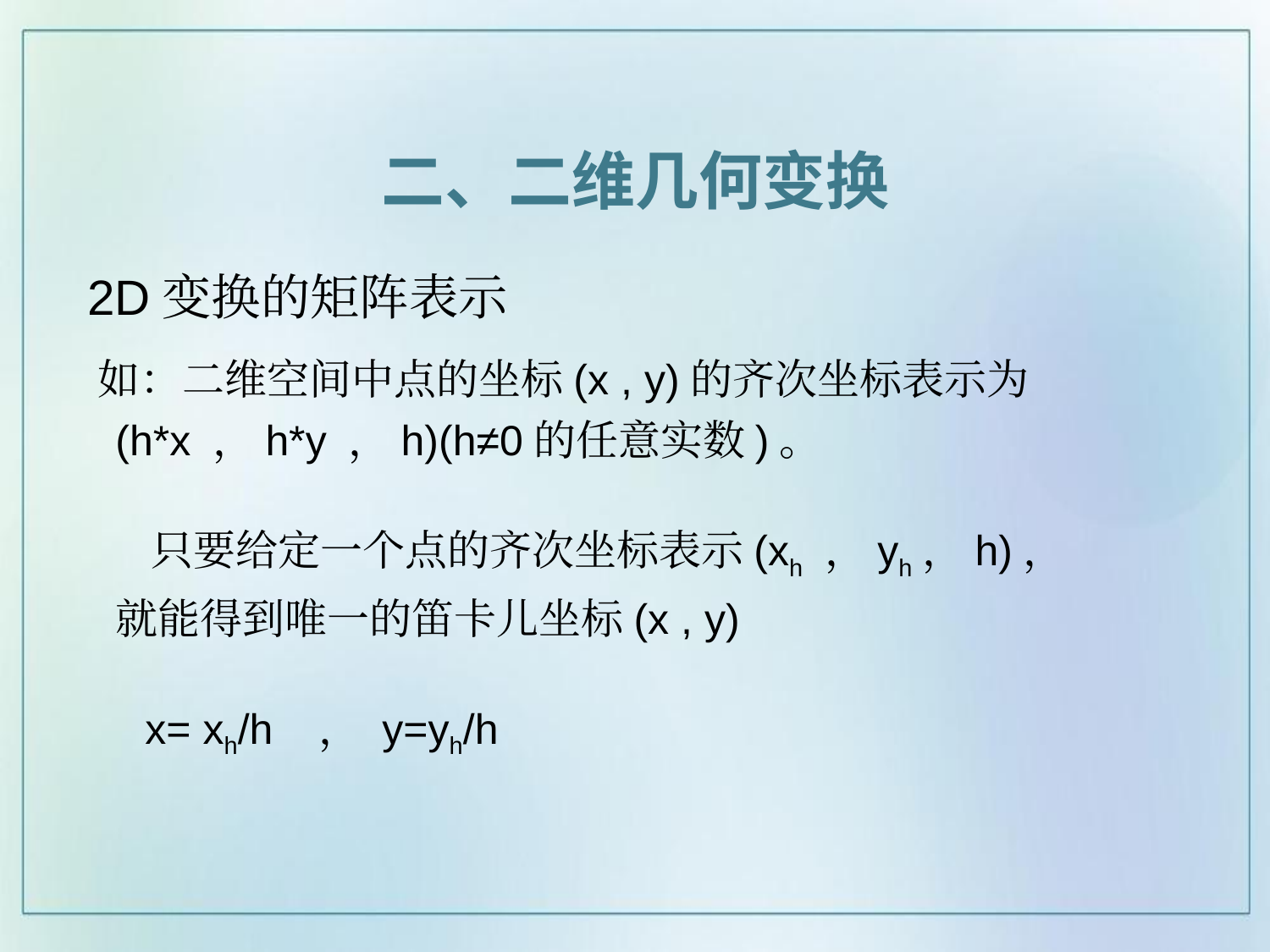

二、二维几何变换
# 2D变换的矩阵表示
如：二维空间中点的坐标(x , y)的齐次坐标表示为(h*x ，h*y ，h)(h≠0的任意实数)。
    只要给定一个点的齐次坐标表示(xh ，yh，h)，就能得到唯一的笛卡儿坐标(x , y)
    x= xh/h   ， y=yh/h